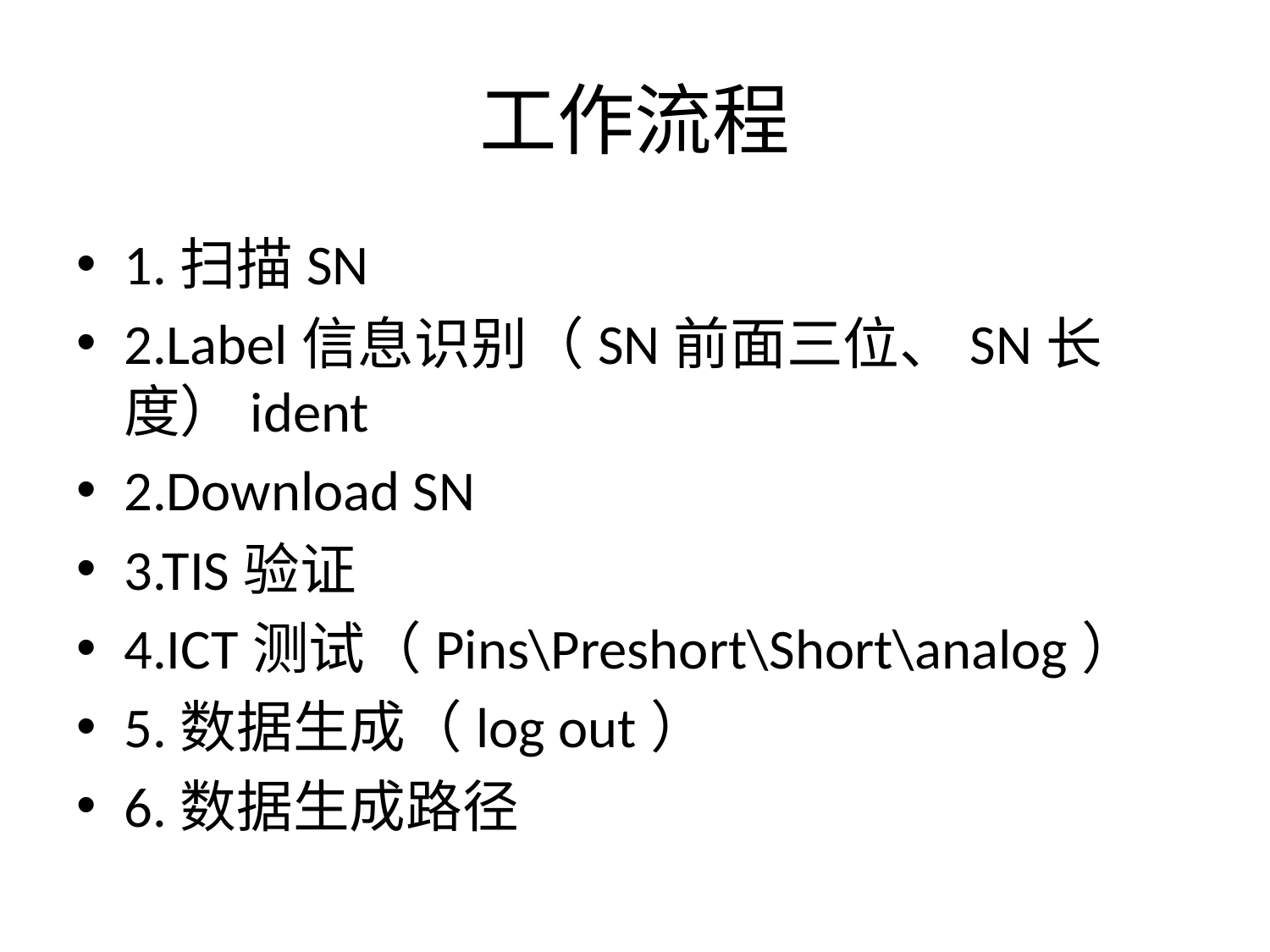

# 工作流程
1.扫描SN
2.Label信息识别（SN前面三位、SN长度）ident
2.Download SN
3.TIS验证
4.ICT测试（Pins\Preshort\Short\analog）
5.数据生成（log out）
6.数据生成路径